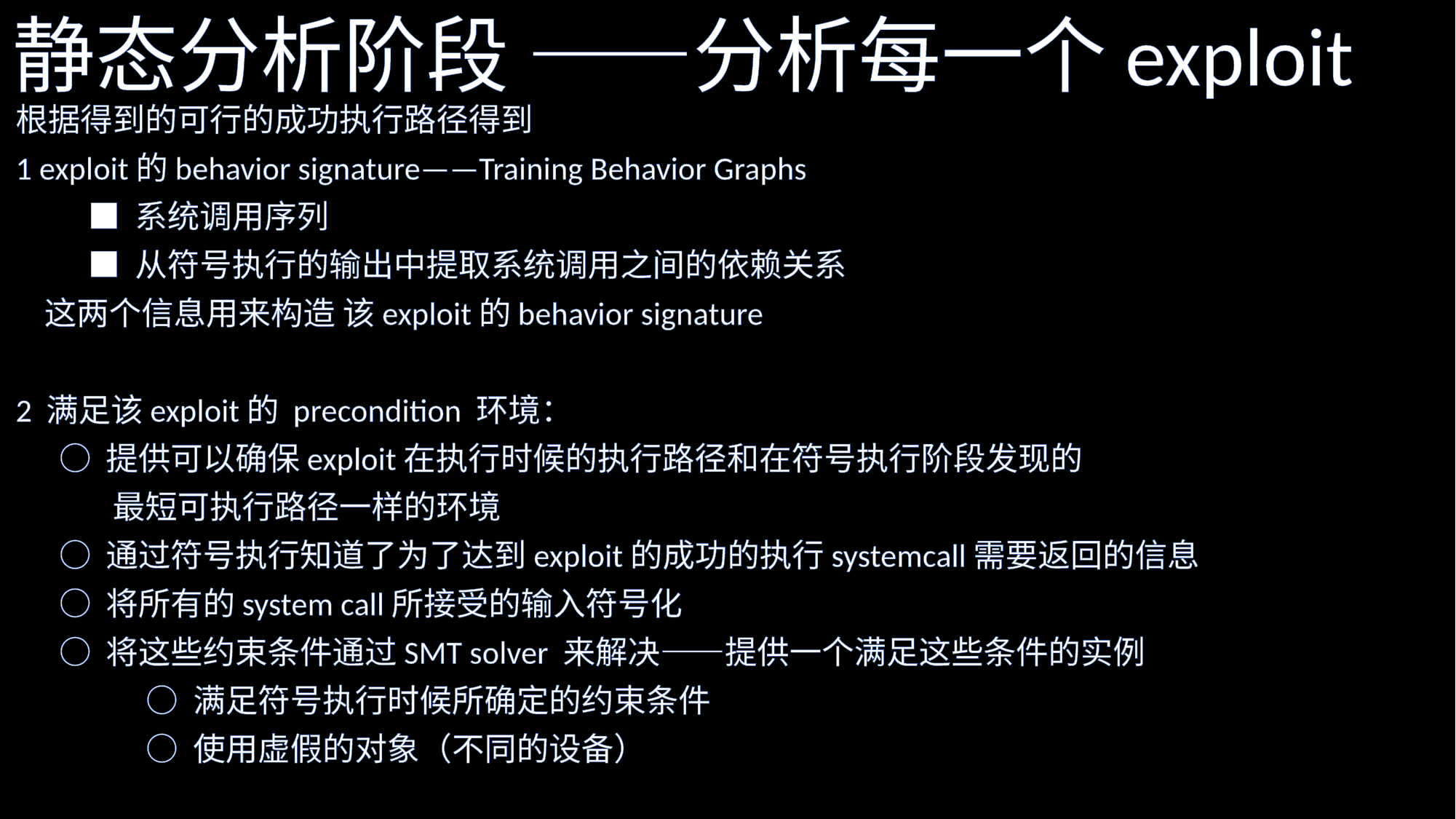

# 静态分析阶段 ——分析每一个exploit
根据得到的可行的成功执行路径得到
1 exploit的behavior signature——Training Behavior Graphs
          ■ 系统调用序列
          ■ 从符号执行的输出中提取系统调用之间的依赖关系
   这两个信息用来构造 该exploit的behavior signature

2 满足该exploit的 precondition 环境：
      ○ 提供可以确保exploit在执行时候的执行路径和在符号执行阶段发现的
	最短可执行路径一样的环境
      ○ 通过符号执行知道了为了达到exploit的成功的执行systemcall需要返回的信息
      ○ 将所有的system call所接受的输入符号化
      ○ 将这些约束条件通过SMT solver 来解决——提供一个满足这些条件的实例
                  ○ 满足符号执行时候所确定的约束条件
                  ○ 使用虚假的对象（不同的设备）